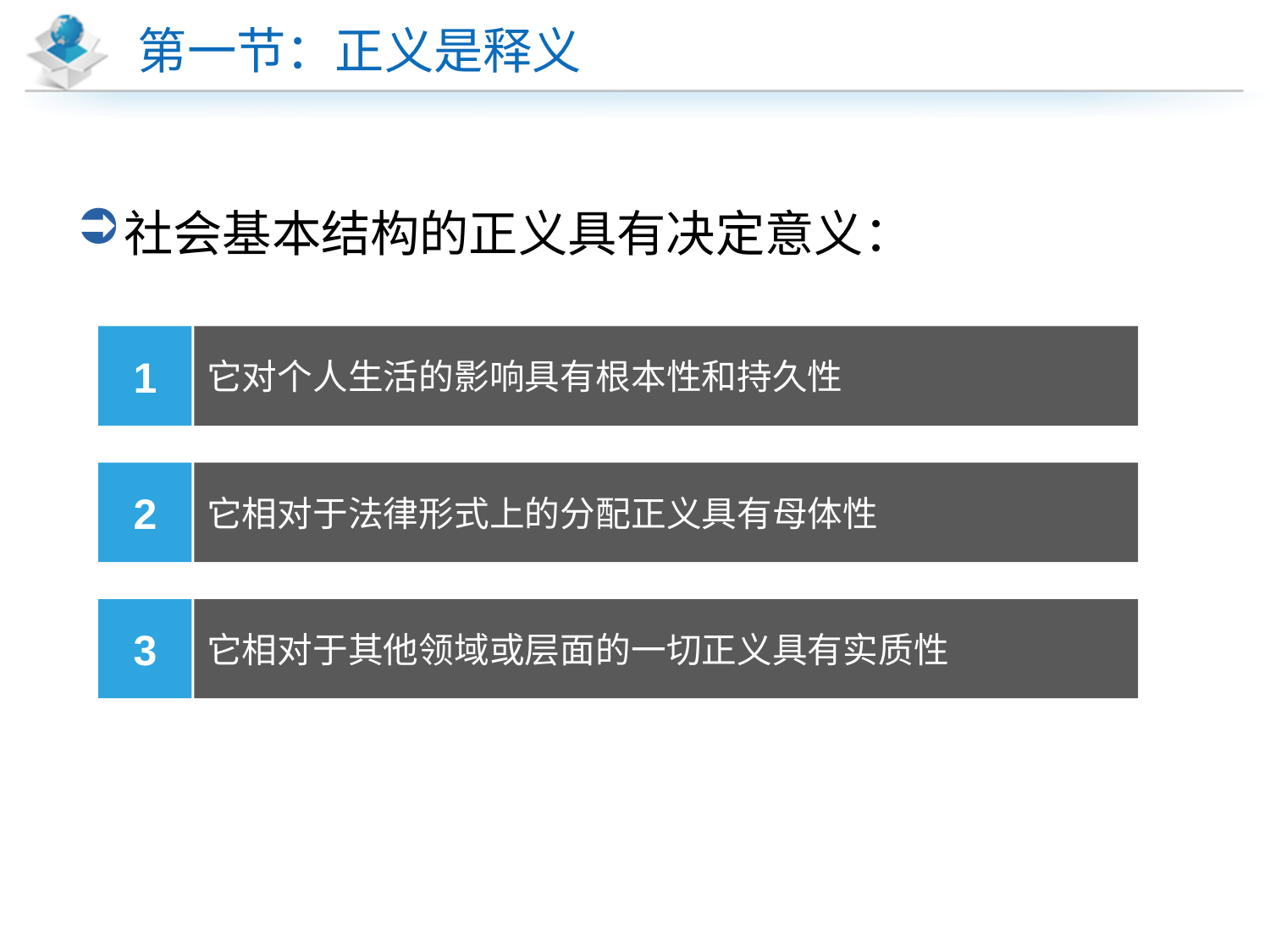

# 第一节：正义是释义
社会基本结构的正义具有决定意义：
1
它对个人生活的影响具有根本性和持久性
2
它相对于法律形式上的分配正义具有母体性
3
它相对于其他领域或层面的一切正义具有实质性